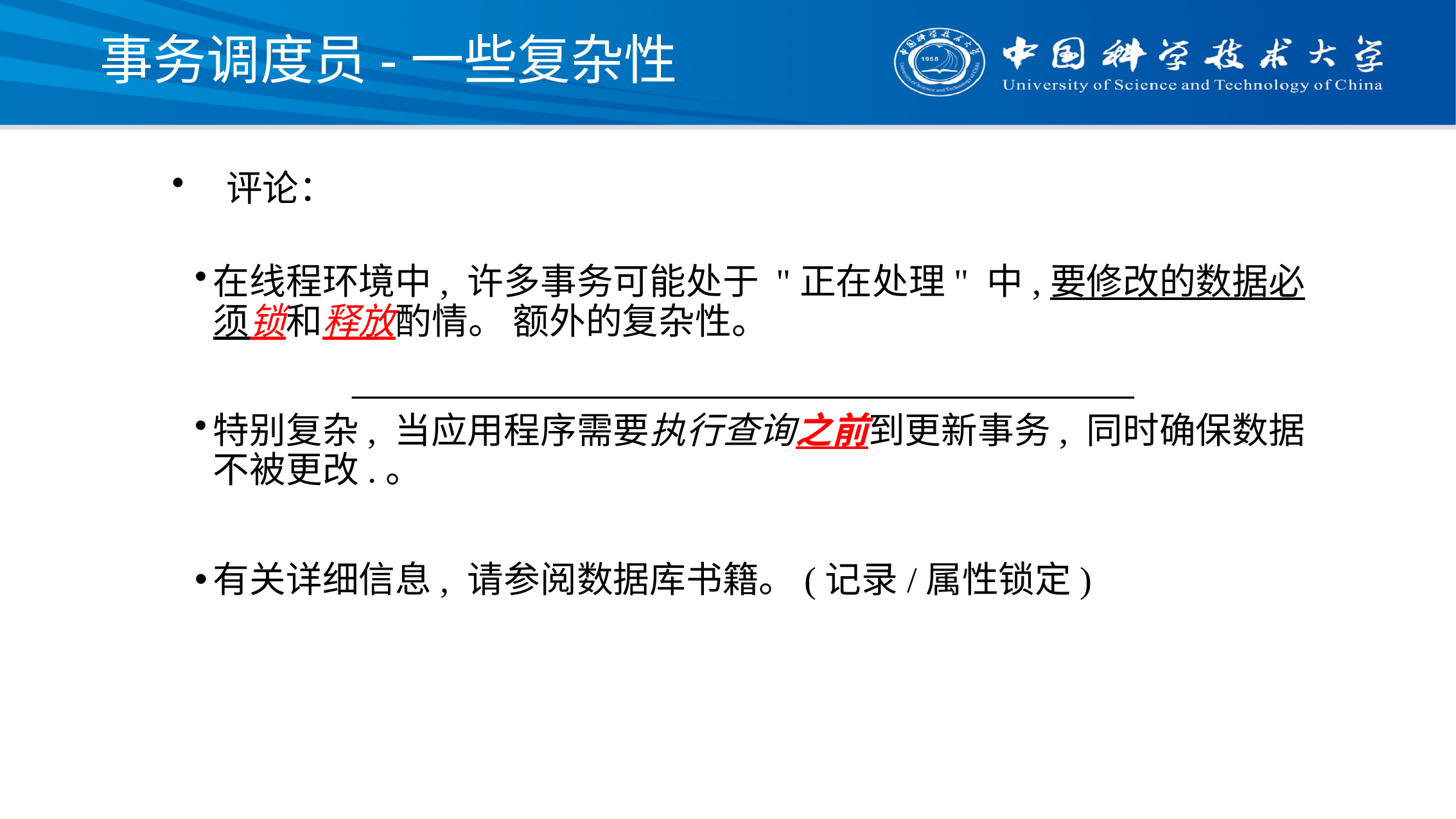

# 事务调度员-一些复杂性
评论：

在线程环境中, 许多事务可能处于 "正在处理" 中,要修改的数据必须锁和释放酌情。 额外的复杂性。

特别复杂, 当应用程序需要执行查询之前到更新事务, 同时确保数据不被更改.。

有关详细信息, 请参阅数据库书籍。(记录/属性锁定)